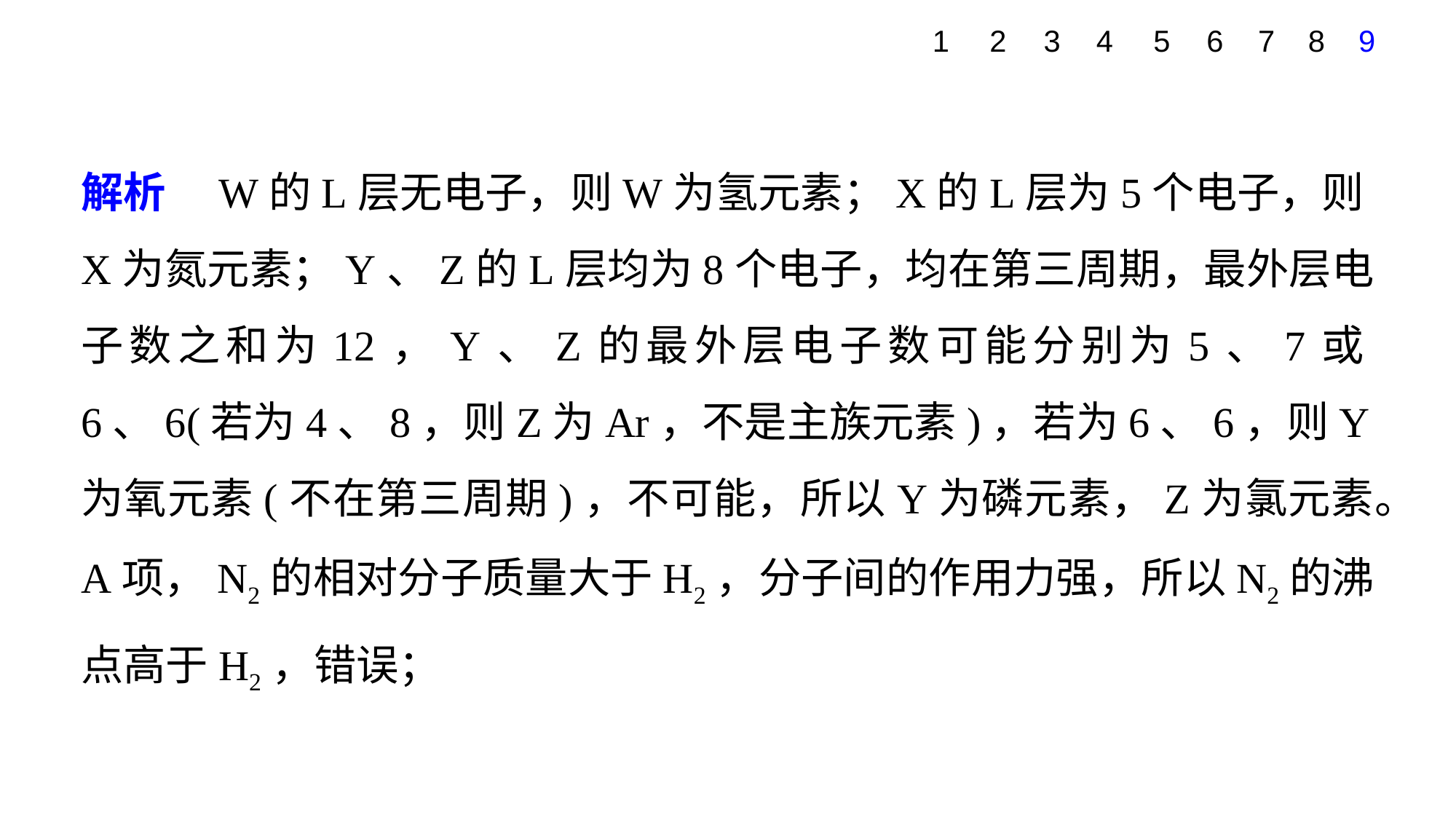

6
7
8
9
1
2
3
4
5
解析　W的L层无电子，则W为氢元素；X的L层为5个电子，则X为氮元素；Y、Z的L层均为8个电子，均在第三周期，最外层电子数之和为12，Y、Z的最外层电子数可能分别为5、7或6、6(若为4、8，则Z为Ar，不是主族元素)，若为6、6，则Y为氧元素(不在第三周期)，不可能，所以Y为磷元素，Z为氯元素。
A项，N2的相对分子质量大于H2，分子间的作用力强，所以N2的沸点高于H2，错误；